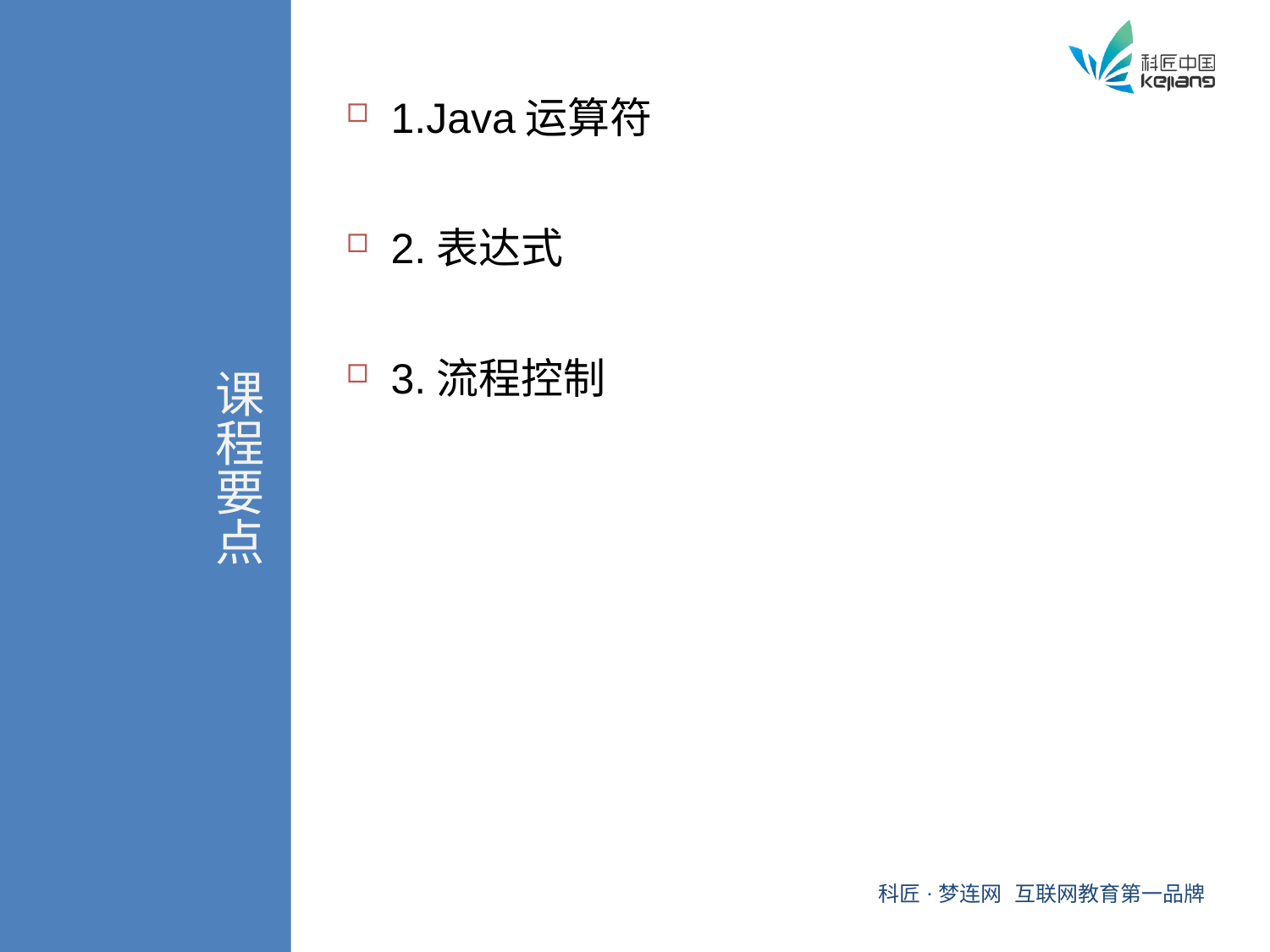

# 课程要点
1.Java运算符

2.表达式

3.流程控制
科匠·梦连网  互联网教育第一品牌